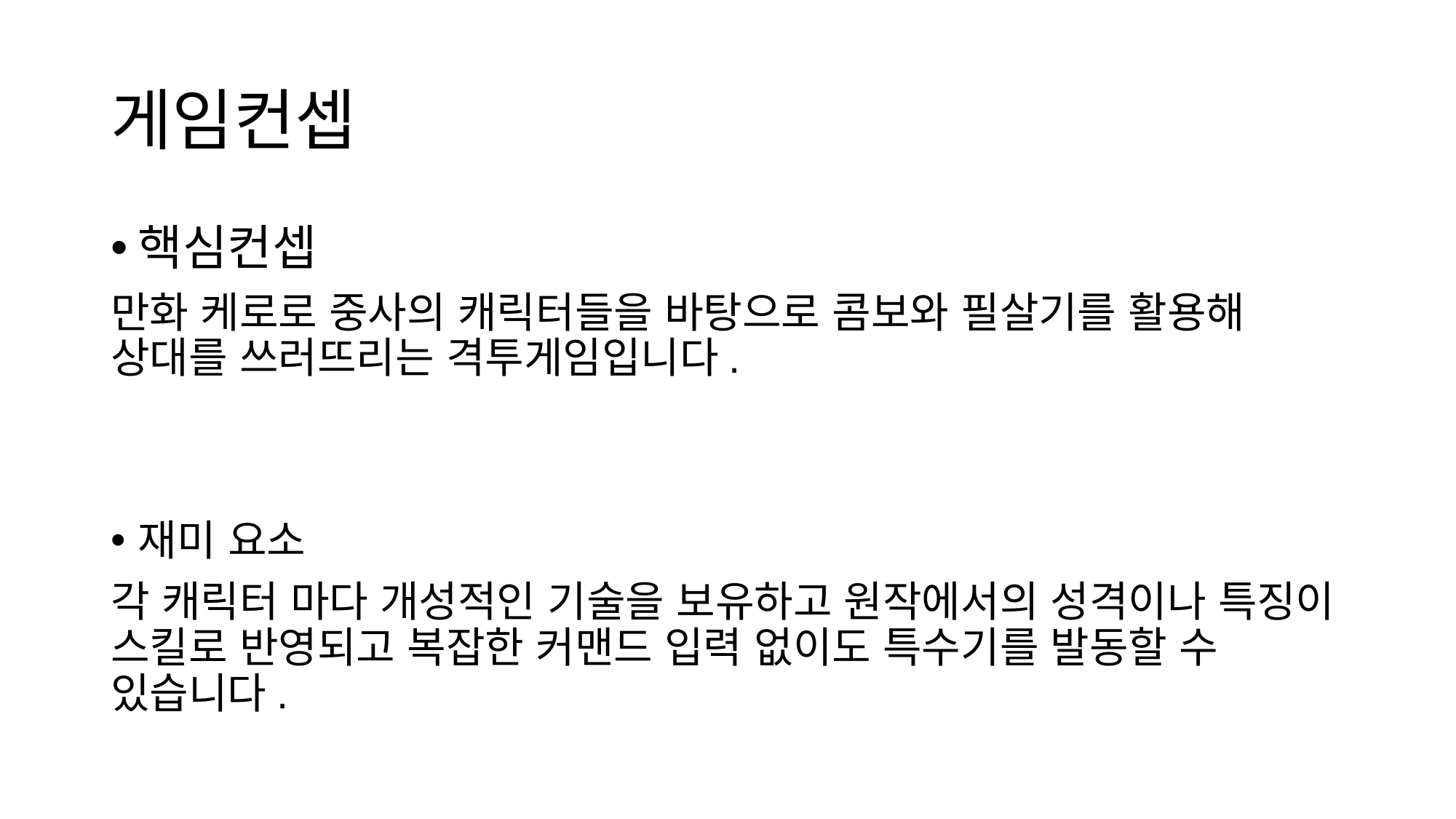

# 게임컨셉
핵심컨셉
만화 케로로 중사의 캐릭터들을 바탕으로 콤보와 필살기를 활용해 상대를 쓰러뜨리는 격투게임입니다.

재미 요소
각 캐릭터 마다 개성적인 기술을 보유하고 원작에서의 성격이나 특징이 스킬로 반영되고 복잡한 커맨드 입력 없이도 특수기를 발동할 수 있습니다.